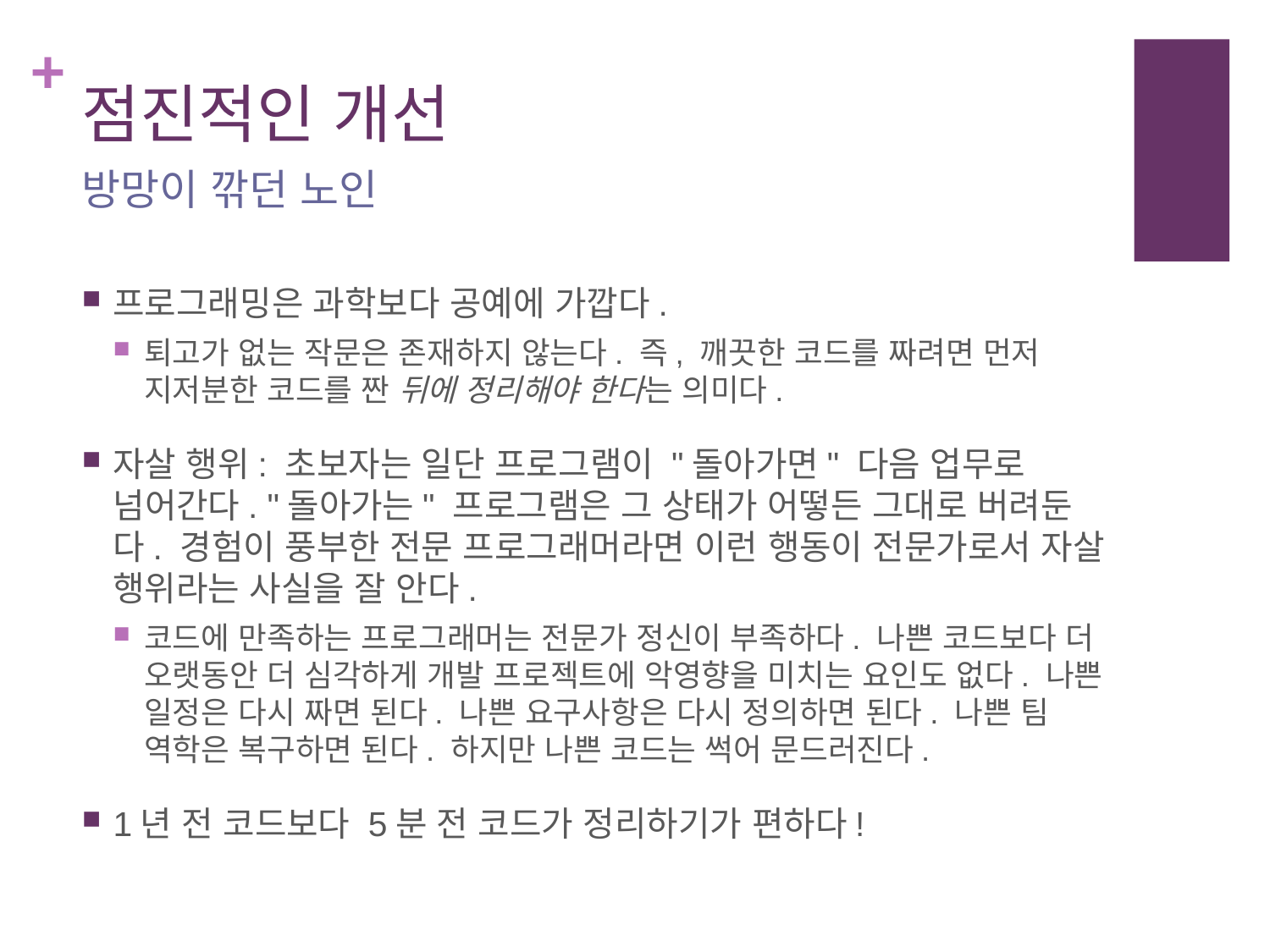

# 점진적인 개선
방망이 깎던 노인
프로그래밍은 과학보다 공예에 가깝다.
퇴고가 없는 작문은 존재하지 않는다. 즉, 깨끗한 코드를 짜려면 먼저 지저분한 코드를 짠 뒤에 정리해야 한다는 의미다.
자살 행위: 초보자는 일단 프로그램이 "돌아가면" 다음 업무로 넘어간다. "돌아가는" 프로그램은 그 상태가 어떻든 그대로 버려둔다. 경험이 풍부한 전문 프로그래머라면 이런 행동이 전문가로서 자살 행위라는 사실을 잘 안다.
코드에 만족하는 프로그래머는 전문가 정신이 부족하다. 나쁜 코드보다 더 오랫동안 더 심각하게 개발 프로젝트에 악영향을 미치는 요인도 없다. 나쁜 일정은 다시 짜면 된다. 나쁜 요구사항은 다시 정의하면 된다. 나쁜 팀 역학은 복구하면 된다. 하지만 나쁜 코드는 썩어 문드러진다.
1년 전 코드보다 5분 전 코드가 정리하기가 편하다!